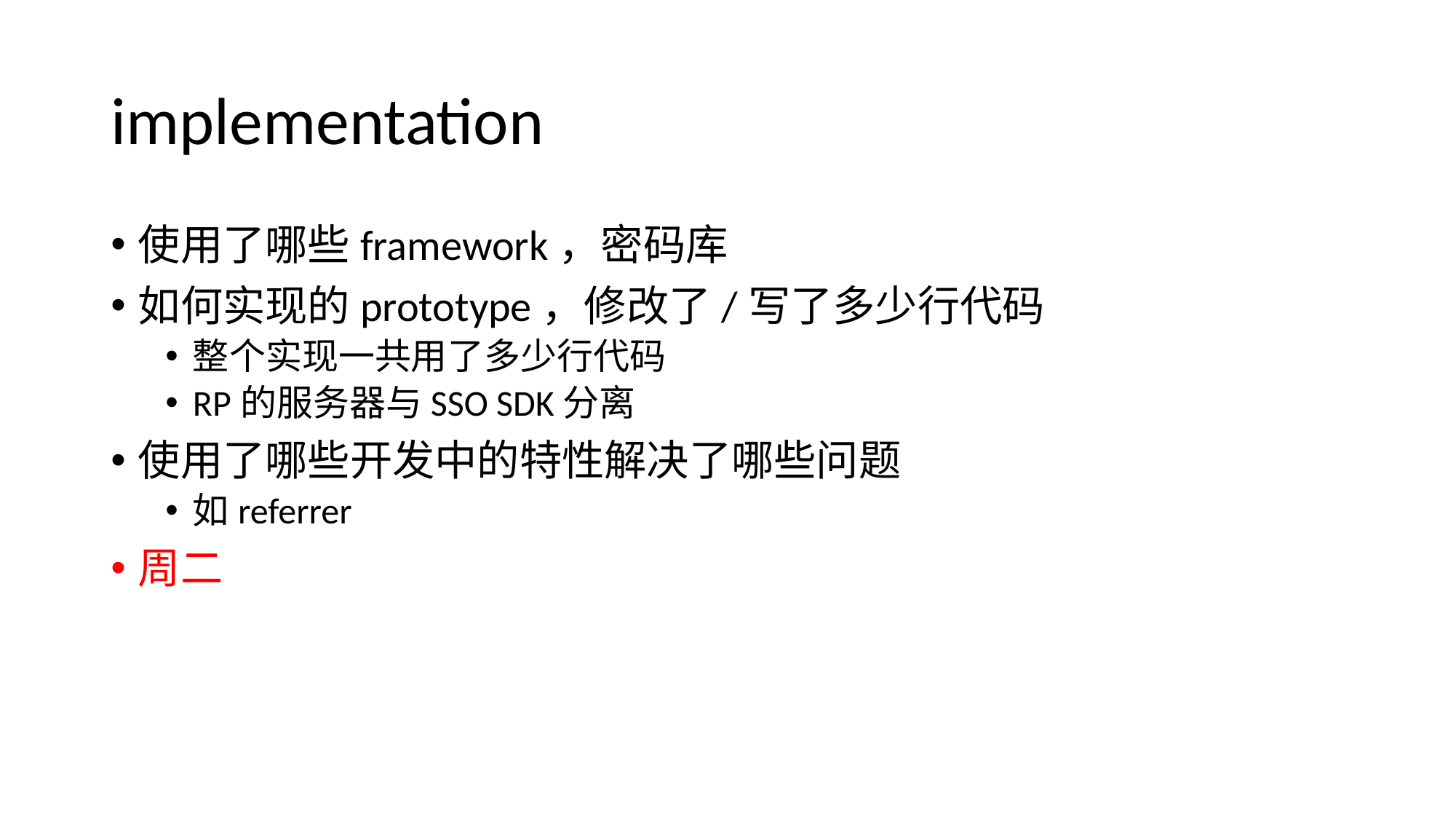

# implementation
使用了哪些framework，密码库
如何实现的prototype，修改了/写了多少行代码
整个实现一共用了多少行代码
RP的服务器与SSO SDK分离
使用了哪些开发中的特性解决了哪些问题
如referrer
周二